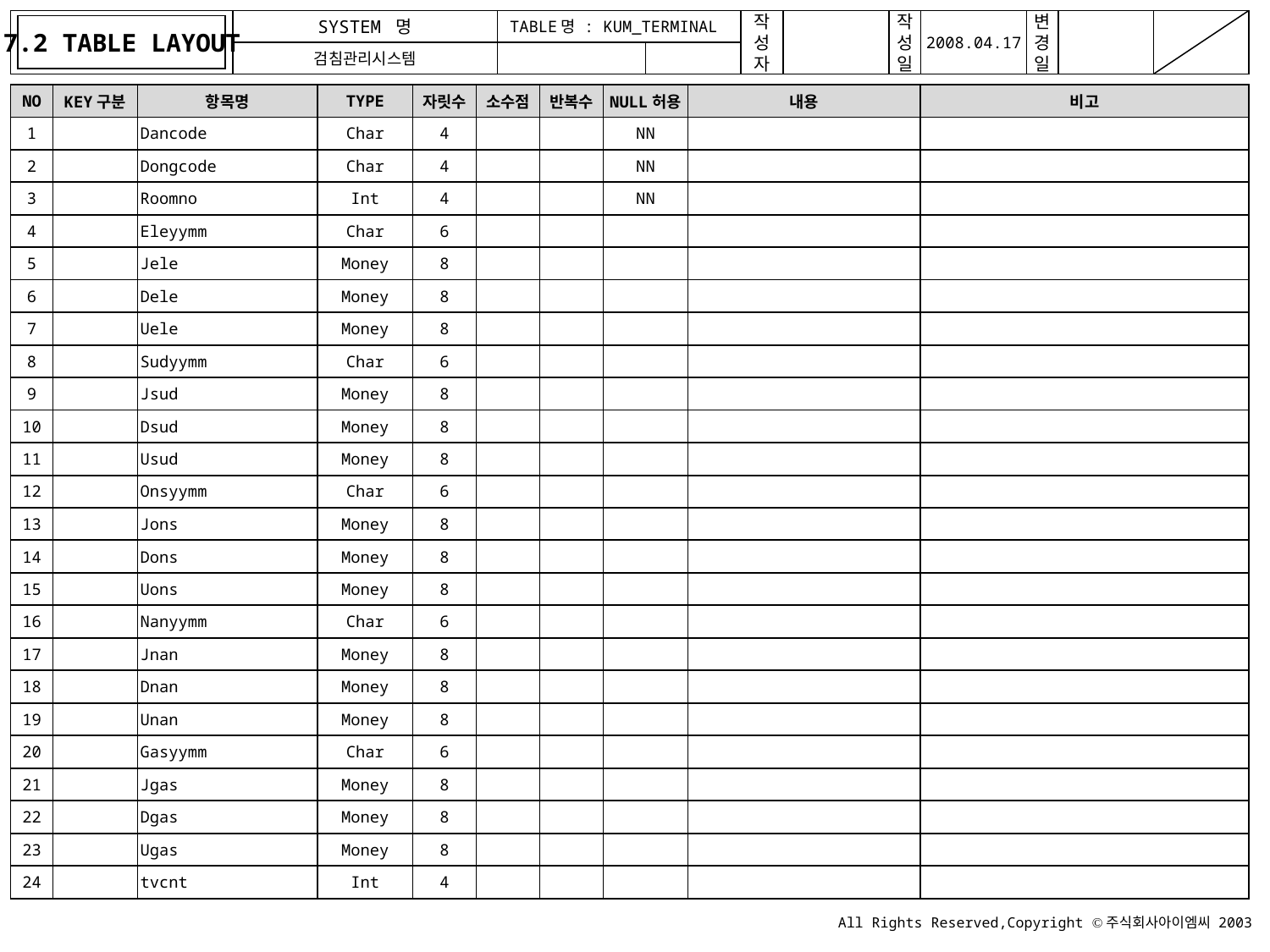

7.2 TABLE LAYOUT
TABLE명 : KUM_TERMINAL
| NO | KEY구분 | 항목명 | TYPE | 자릿수 | 소수점 | 반복수 | NULL허용 | 내용 | 비고 |
| --- | --- | --- | --- | --- | --- | --- | --- | --- | --- |
| 1 |  | Dancode | Char | 4 |  |  | NN |  |  |
| 2 |  | Dongcode | Char | 4 |  |  | NN |  |  |
| 3 |  | Roomno | Int | 4 |  |  | NN |  |  |
| 4 |  | Eleyymm | Char | 6 |  |  |  |  |  |
| 5 |  | Jele | Money | 8 |  |  |  |  |  |
| 6 |  | Dele | Money | 8 |  |  |  |  |  |
| 7 |  | Uele | Money | 8 |  |  |  |  |  |
| 8 |  | Sudyymm | Char | 6 |  |  |  |  |  |
| 9 |  | Jsud | Money | 8 |  |  |  |  |  |
| 10 |  | Dsud | Money | 8 |  |  |  |  |  |
| 11 |  | Usud | Money | 8 |  |  |  |  |  |
| 12 |  | Onsyymm | Char | 6 |  |  |  |  |  |
| 13 |  | Jons | Money | 8 |  |  |  |  |  |
| 14 |  | Dons | Money | 8 |  |  |  |  |  |
| 15 |  | Uons | Money | 8 |  |  |  |  |  |
| 16 |  | Nanyymm | Char | 6 |  |  |  |  |  |
| 17 |  | Jnan | Money | 8 |  |  |  |  |  |
| 18 |  | Dnan | Money | 8 |  |  |  |  |  |
| 19 |  | Unan | Money | 8 |  |  |  |  |  |
| 20 |  | Gasyymm | Char | 6 |  |  |  |  |  |
| 21 |  | Jgas | Money | 8 |  |  |  |  |  |
| 22 |  | Dgas | Money | 8 |  |  |  |  |  |
| 23 |  | Ugas | Money | 8 |  |  |  |  |  |
| 24 |  | tvcnt | Int | 4 |  |  |  |  |  |